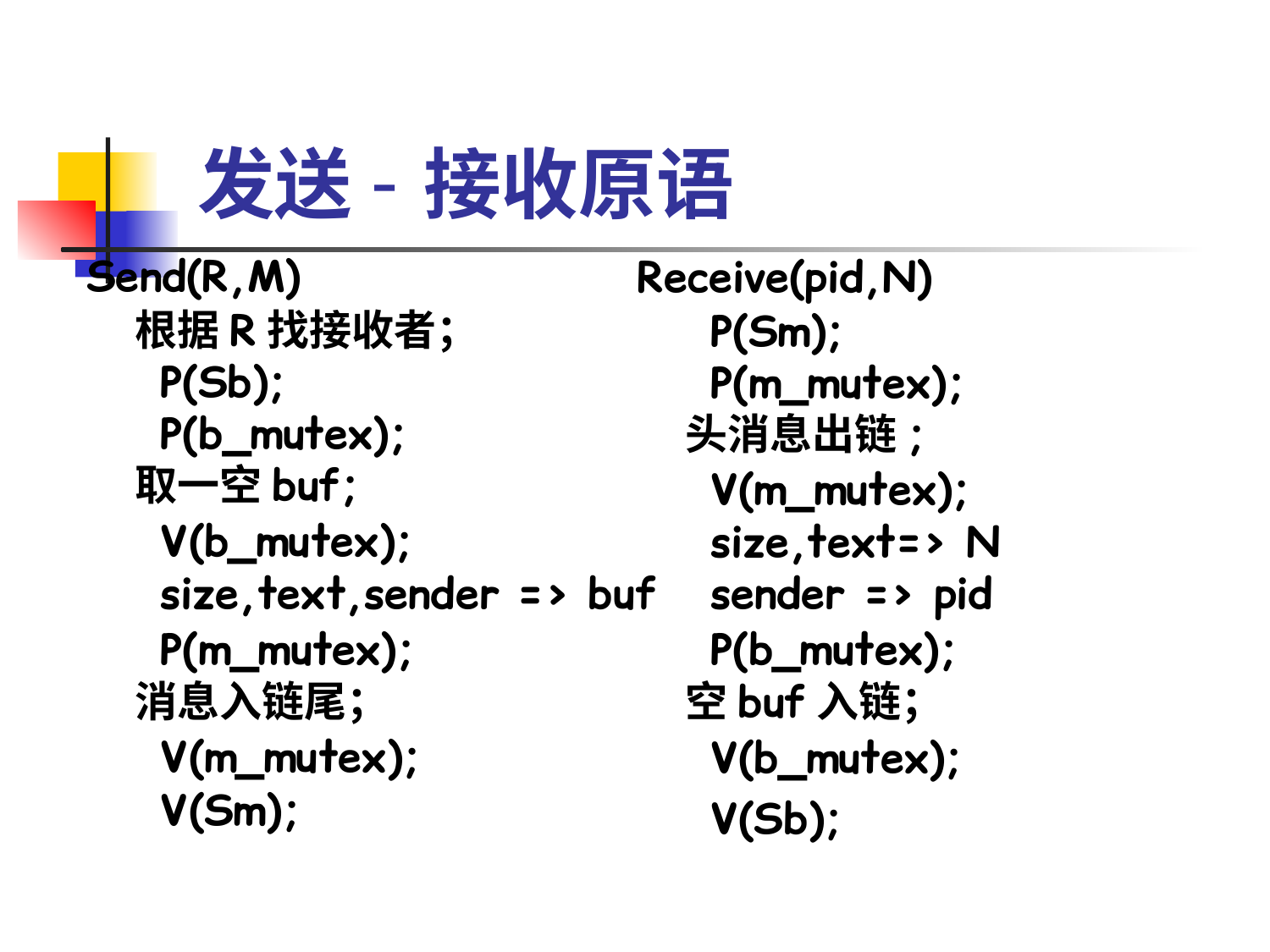

# 发送-接收原语
Send(R,M)
    根据R找接收者；
    P(Sb);
    P(b_mutex);
    取一空buf;
    V(b_mutex);
    size,text,sender => buf
    P(m_mutex);
    消息入链尾；
    V(m_mutex);
    V(Sm);

Receive(pid,N)
    P(Sm);
    P(m_mutex);
    头消息出链;
    V(m_mutex);
    size,text=> N
    sender => pid
    P(b_mutex);
    空buf入链；
    V(b_mutex);
    V(Sb);